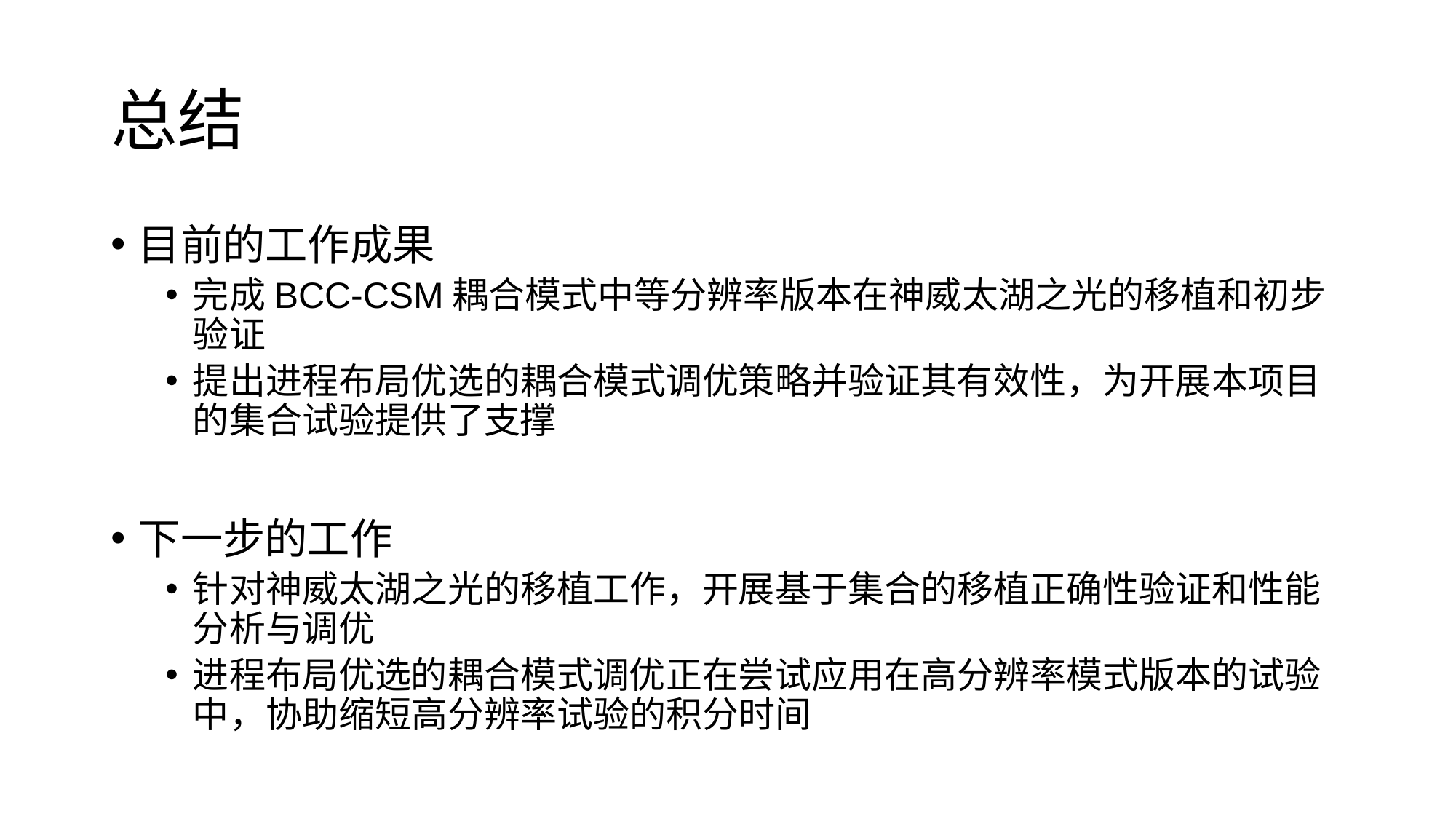

# 总结
目前的工作成果
完成BCC-CSM耦合模式中等分辨率版本在神威太湖之光的移植和初步验证
提出进程布局优选的耦合模式调优策略并验证其有效性，为开展本项目的集合试验提供了支撑

下一步的工作
针对神威太湖之光的移植工作，开展基于集合的移植正确性验证和性能分析与调优
进程布局优选的耦合模式调优正在尝试应用在高分辨率模式版本的试验中，协助缩短高分辨率试验的积分时间